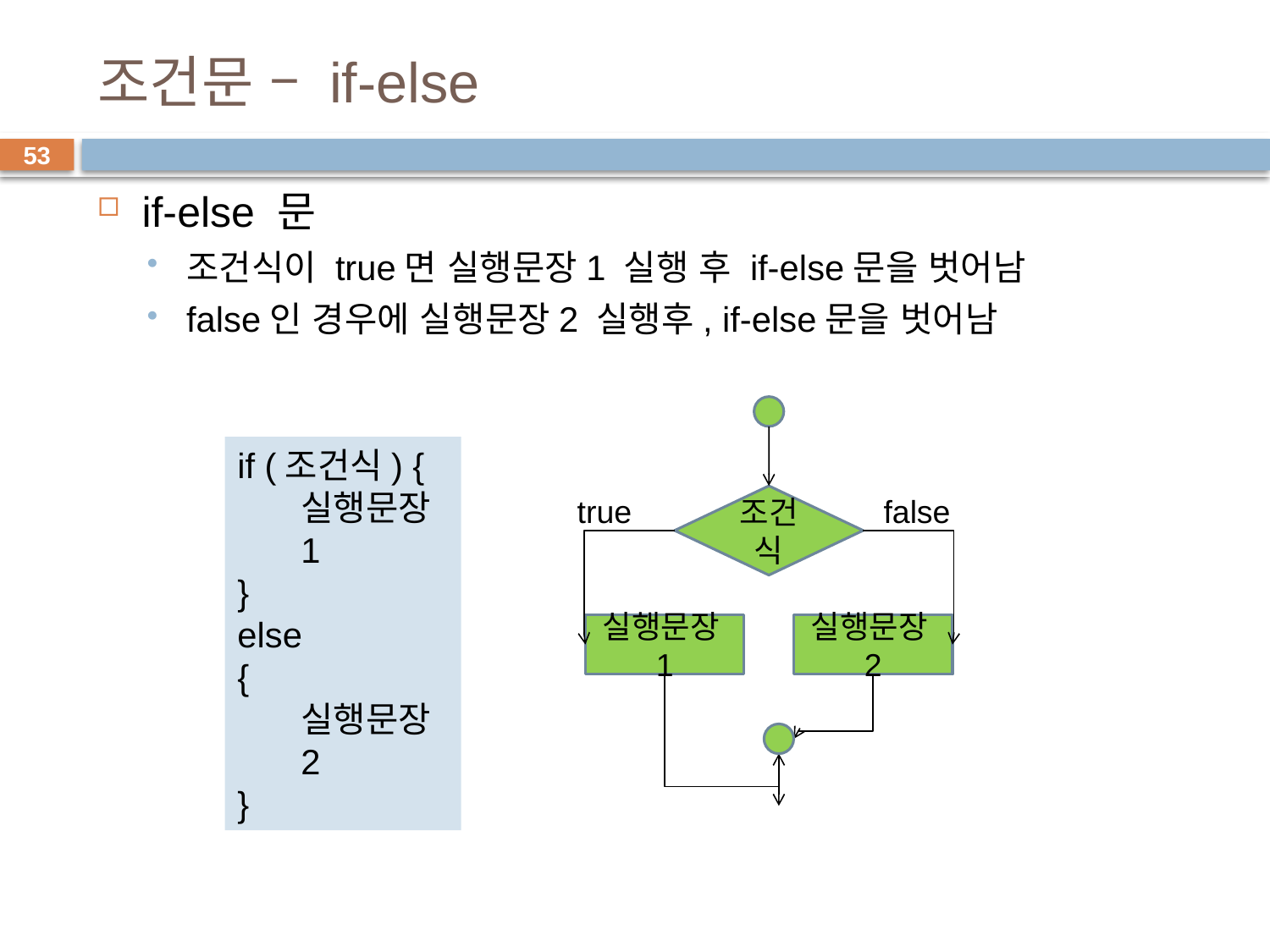

# 조건문 – if-else
53
if-else 문
조건식이 true면 실행문장1 실행 후 if-else문을 벗어남
false인 경우에 실행문장2 실행후, if-else문을 벗어남

if (조건식) {
실행문장1
}
else
{
실행문장2
}
true
조건식
false
실행문장1
실행문장2